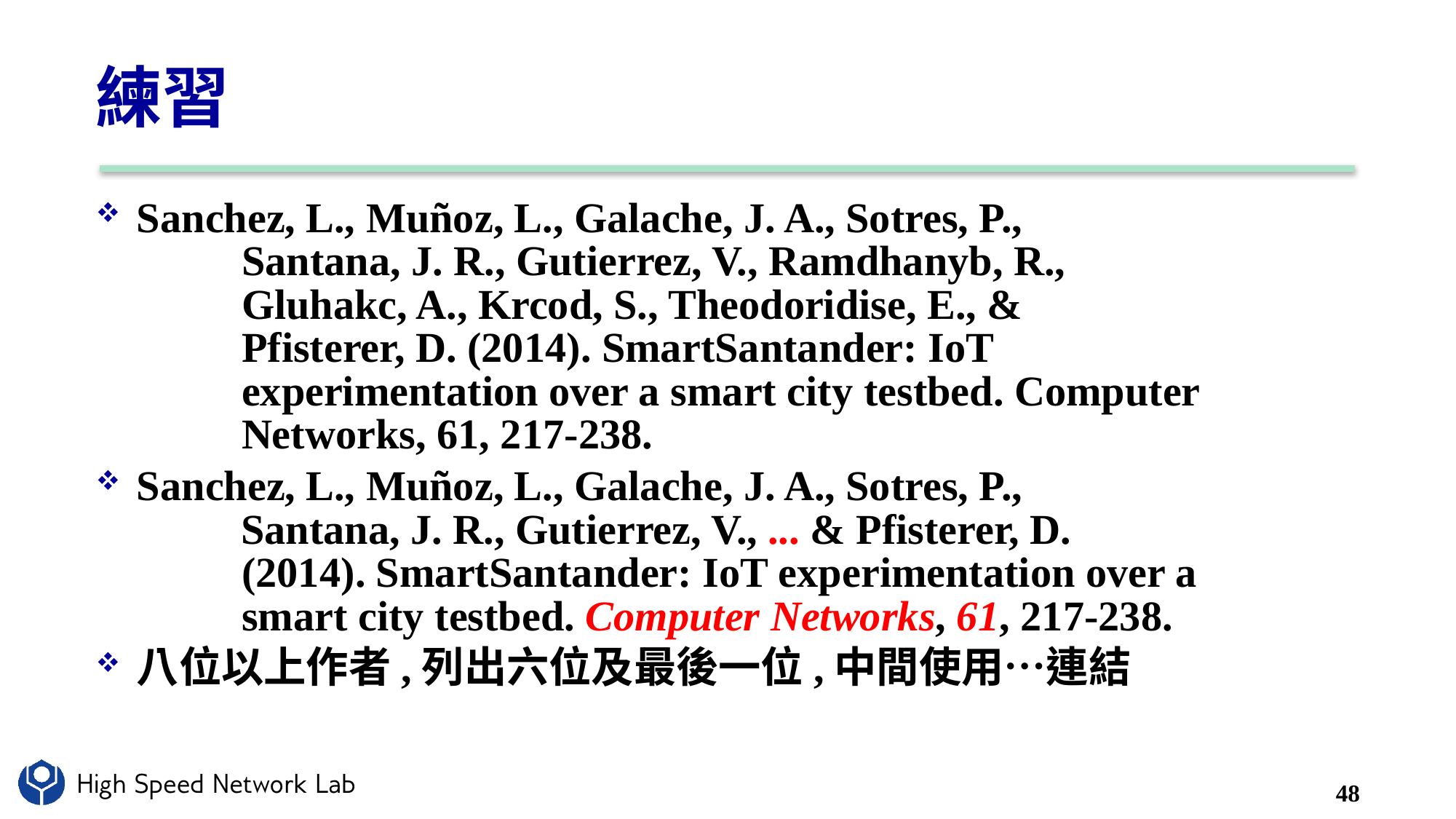

# 練習
Sanchez, L., Muñoz, L., Galache, J. A., Sotres, P.,
    　Santana, J. R., Gutierrez, V., Ramdhanyb, R.,
    　Gluhakc, A., Krcod, S., Theodoridise, E., &
    　Pfisterer, D. (2014). SmartSantander: IoT
    　experimentation over a smart city testbed. Computer
    　Networks, 61, 217-238.
Sanchez, L., Muñoz, L., Galache, J. A., Sotres, P.,
   　 Santana, J. R., Gutierrez, V., ... & Pfisterer, D.
    　(2014). SmartSantander: IoT experimentation over a
    　smart city testbed. Computer Networks, 61, 217-238.
八位以上作者,列出六位及最後一位,中間使用…連結

48